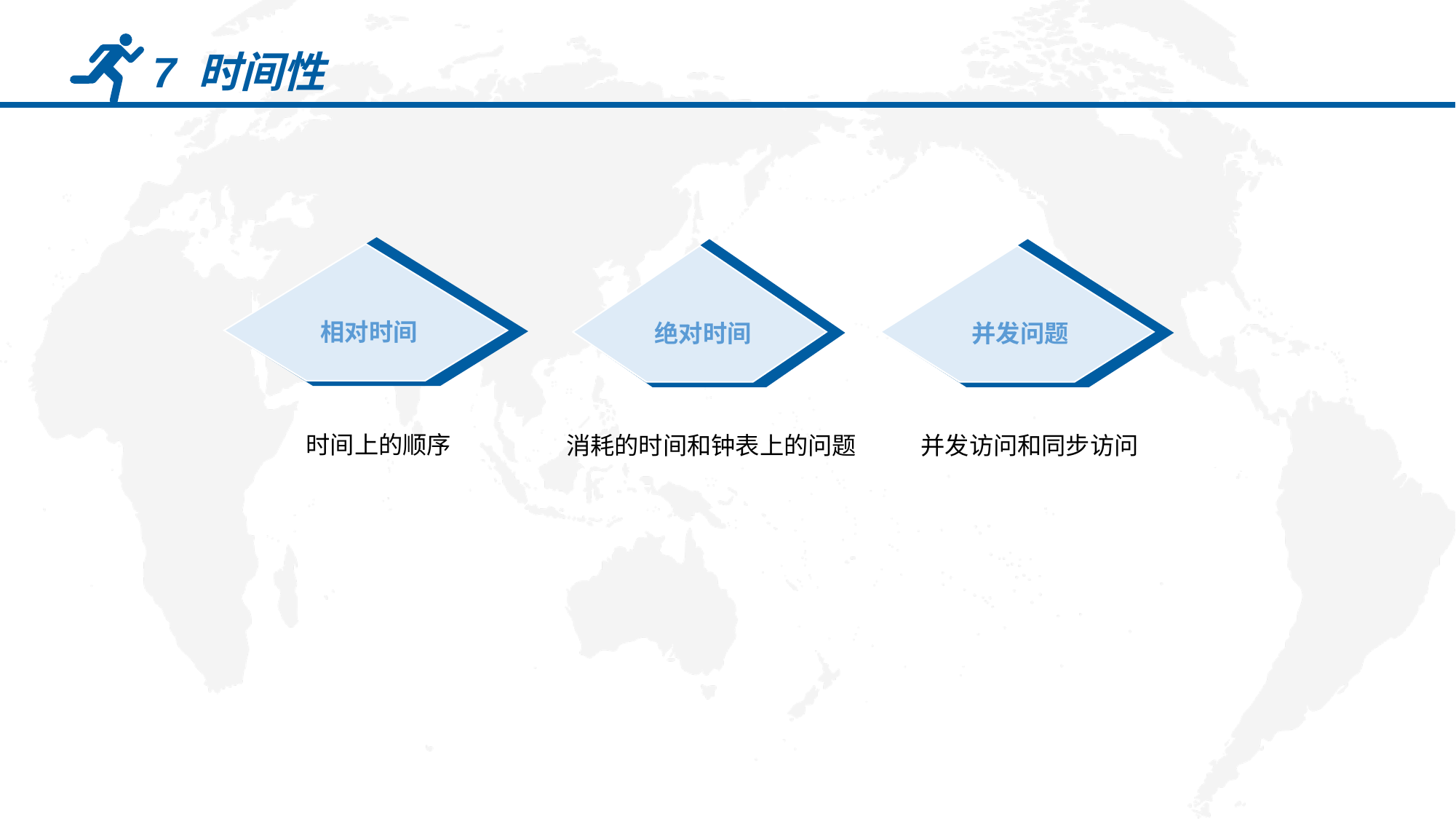

7 时间性

相对时间
时间上的顺序

绝对时间
消耗的时间和钟表上的问题

并发问题
并发访问和同步访问